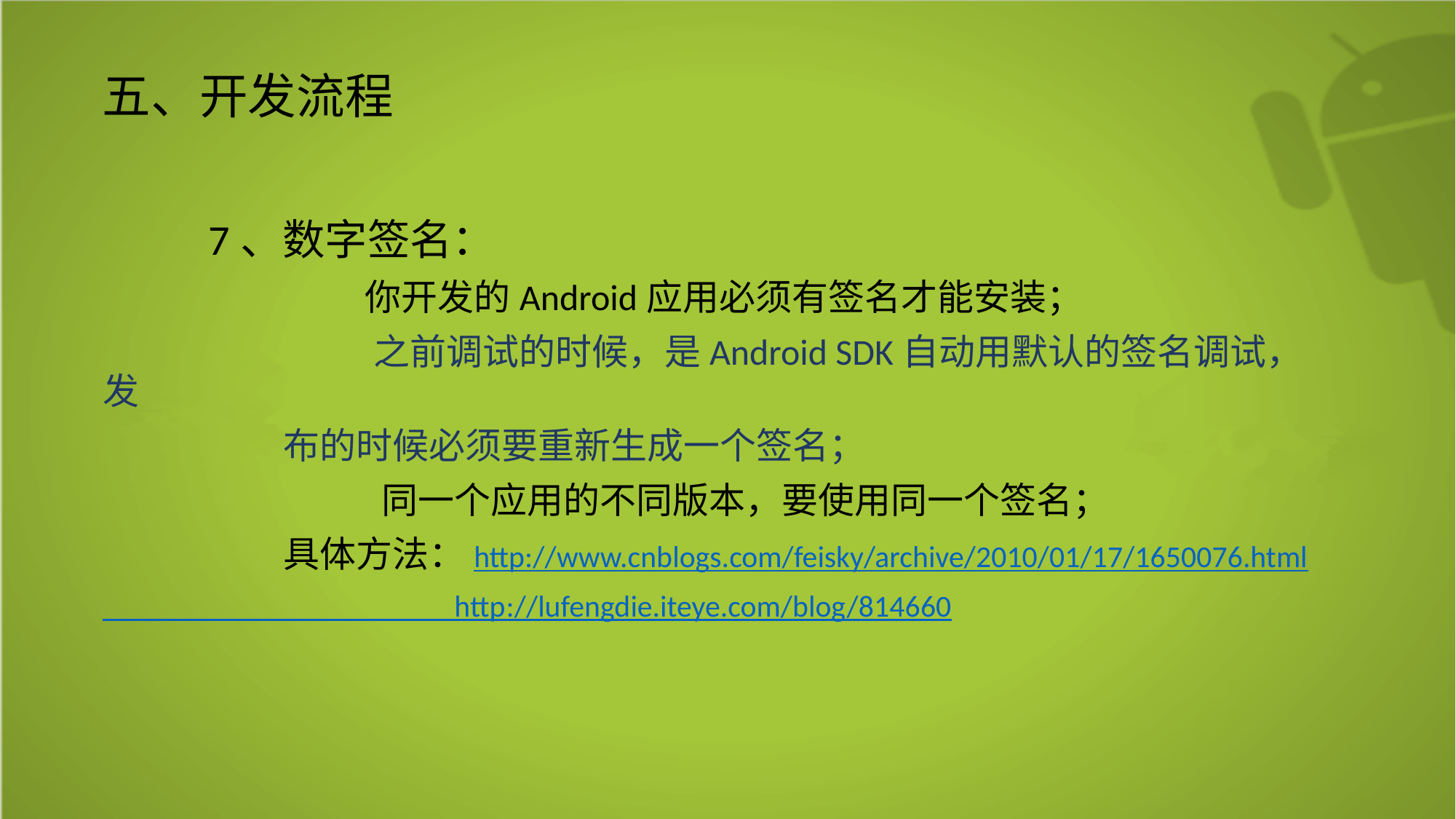

五、开发流程

           7、数字签名：
                               你开发的Android应用必须有签名才能安装；
                                之前调试的时候，是Android SDK自动用默认的签名调试，发
                     布的时候必须要重新生成一个签名；
                                 同一个应用的不同版本，要使用同一个签名；
                     具体方法：http://www.cnblogs.com/feisky/archive/2010/01/17/1650076.html
                                                   http://lufengdie.iteye.com/blog/814660